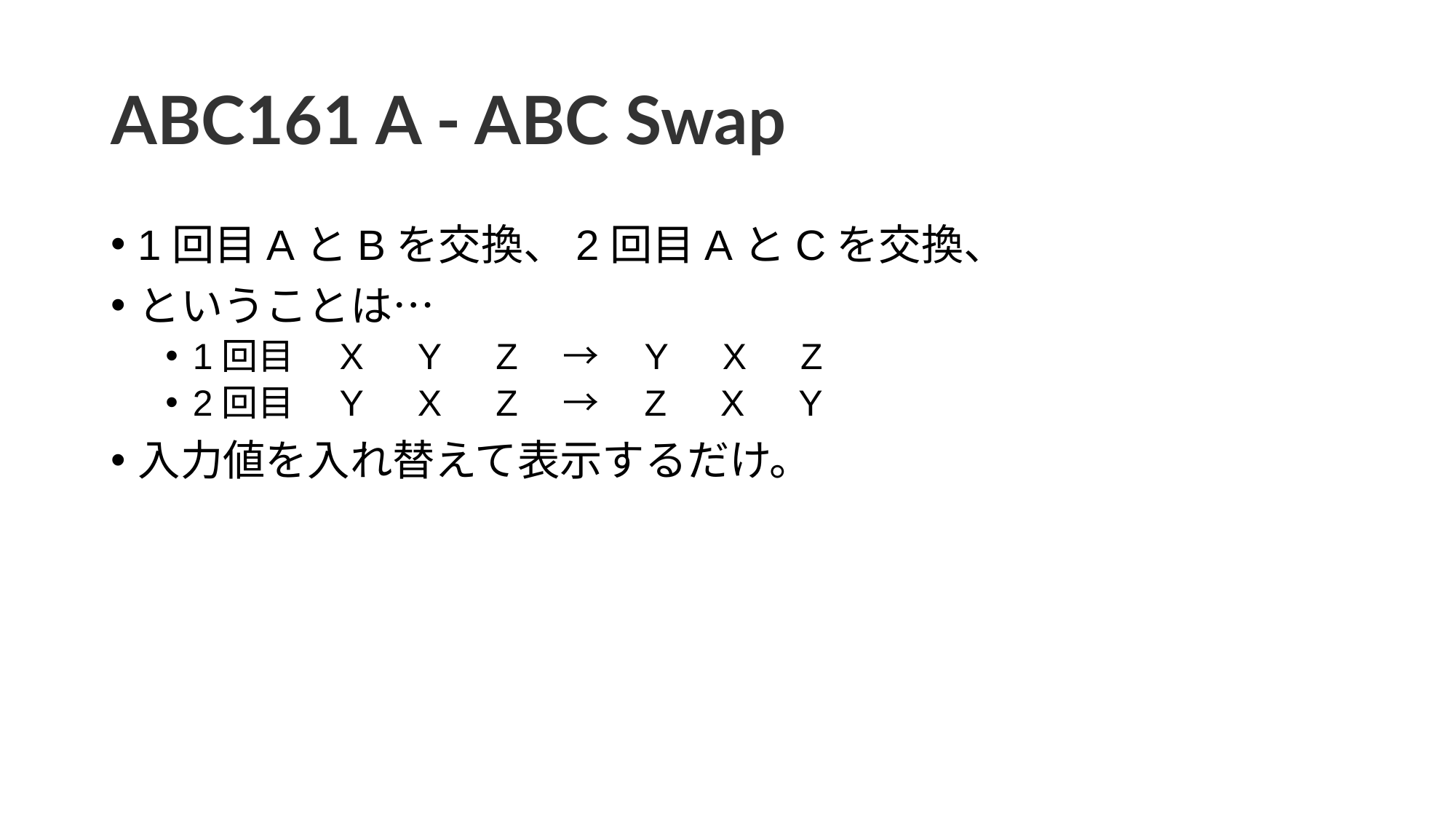

# ABC161 A - ABC Swap
1回目AとBを交換、2回目AとCを交換、
ということは…
1回目　X　Y　Z　→　Y　X　Z
2回目　Y　X　Z　→　Z　X　Y
入力値を入れ替えて表示するだけ。